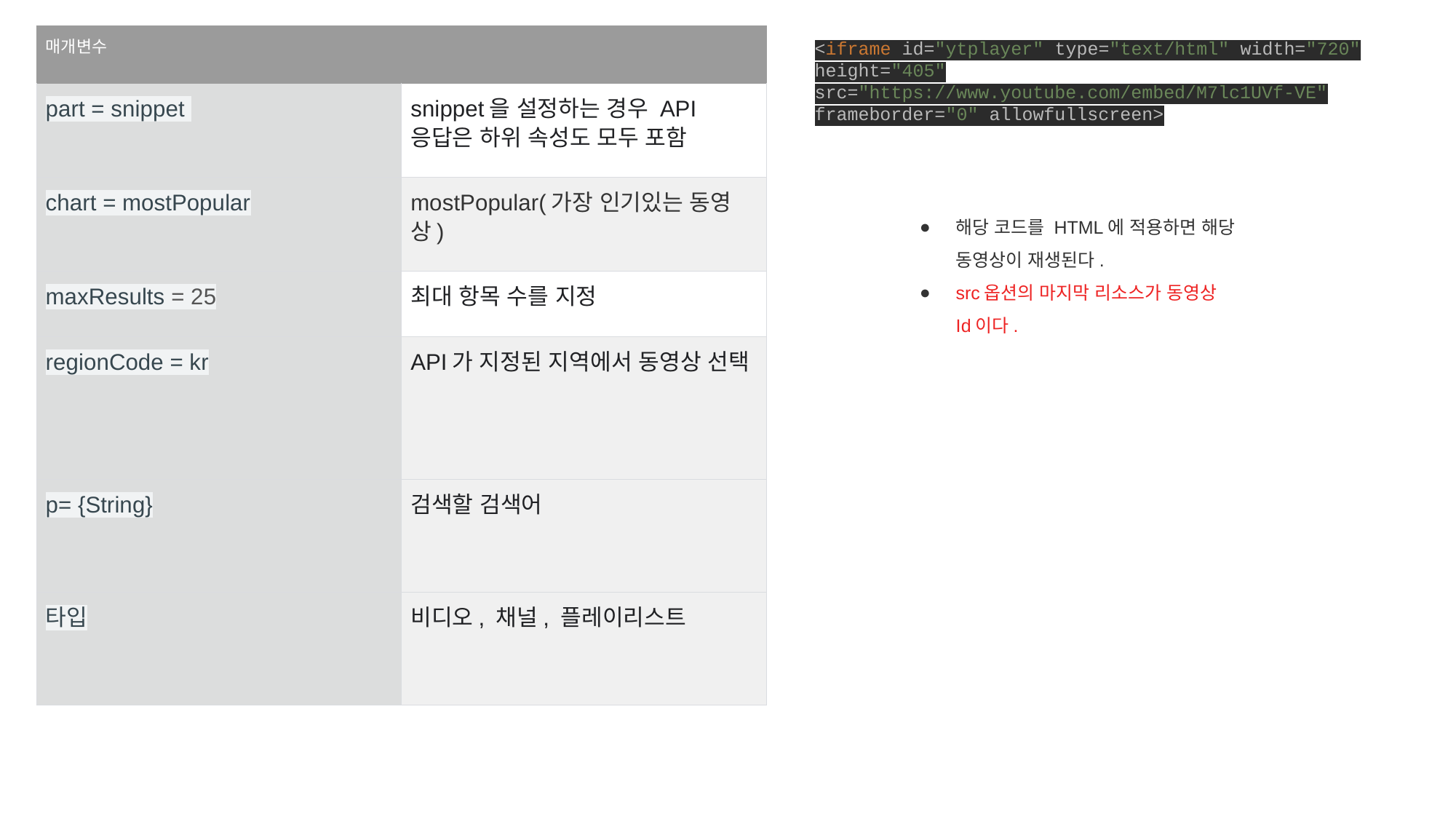

| 매개변수 |  |
| --- | --- |
| part = snippet | snippet을 설정하는 경우 API 응답은 하위 속성도 모두 포함 |
| chart = mostPopular | mostPopular(가장 인기있는 동영상) |
| maxResults = 25 | 최대 항목 수를 지정 |
| regionCode = kr | API가 지정된 지역에서 동영상 선택 |
| p= {String} | 검색할 검색어 |
| 타입 | 비디오, 채널, 플레이리스트 |
<iframe id="ytplayer" type="text/html" width="720" height="405"
src="https://www.youtube.com/embed/M7lc1UVf-VE"
frameborder="0" allowfullscreen>
해당 코드를 HTML에 적용하면 해당 동영상이 재생된다.
src옵션의 마지막 리소스가 동영상 Id이다.